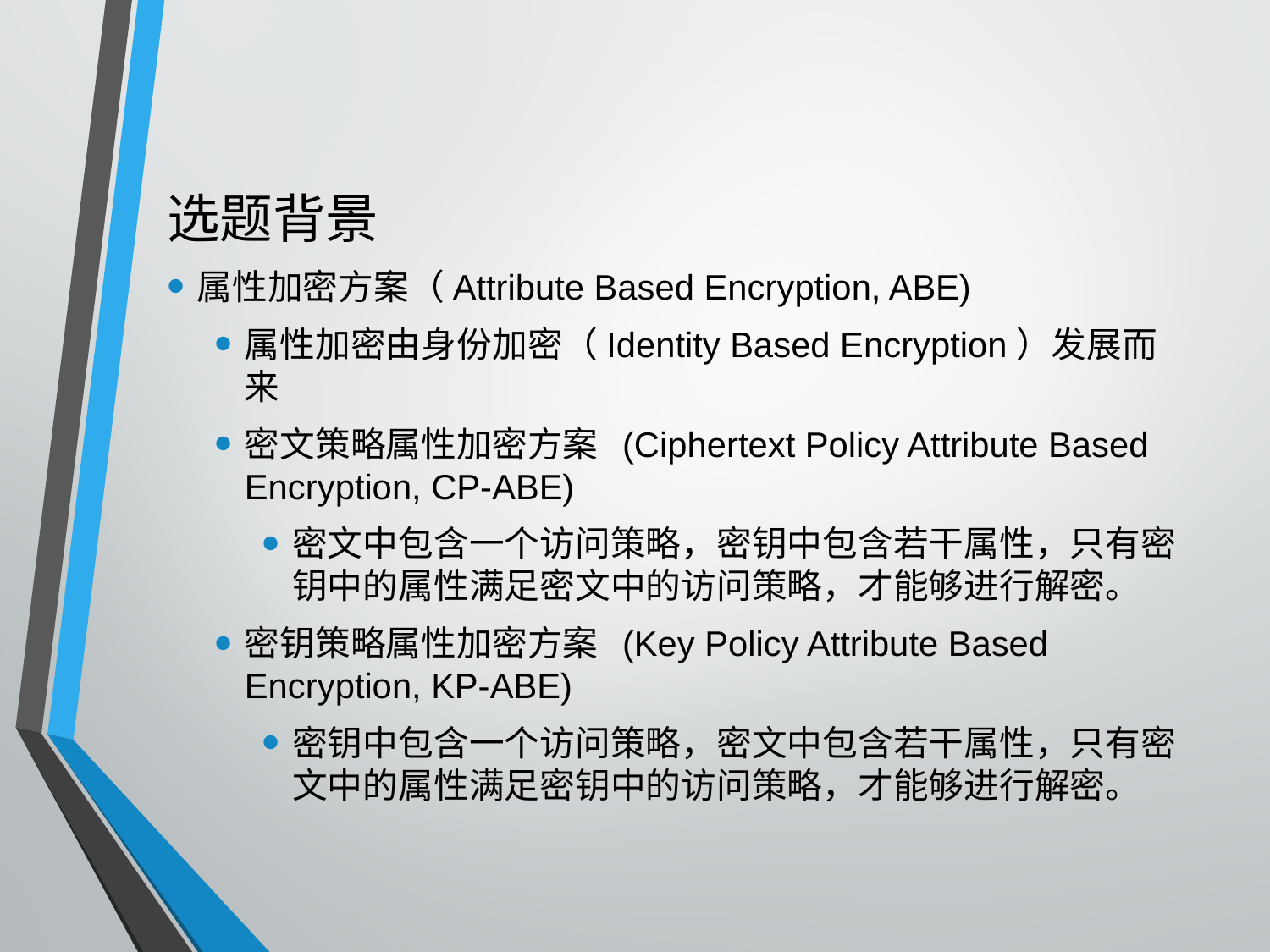

# 选题背景
属性加密方案（Attribute Based Encryption, ABE)
属性加密由身份加密（Identity Based Encryption）发展而来
密文策略属性加密方案  (Ciphertext Policy Attribute Based Encryption, CP-ABE)
密文中包含一个访问策略，密钥中包含若干属性，只有密钥中的属性满足密文中的访问策略，才能够进行解密。
密钥策略属性加密方案  (Key Policy Attribute Based Encryption, KP-ABE)
密钥中包含一个访问策略，密文中包含若干属性，只有密文中的属性满足密钥中的访问策略，才能够进行解密。